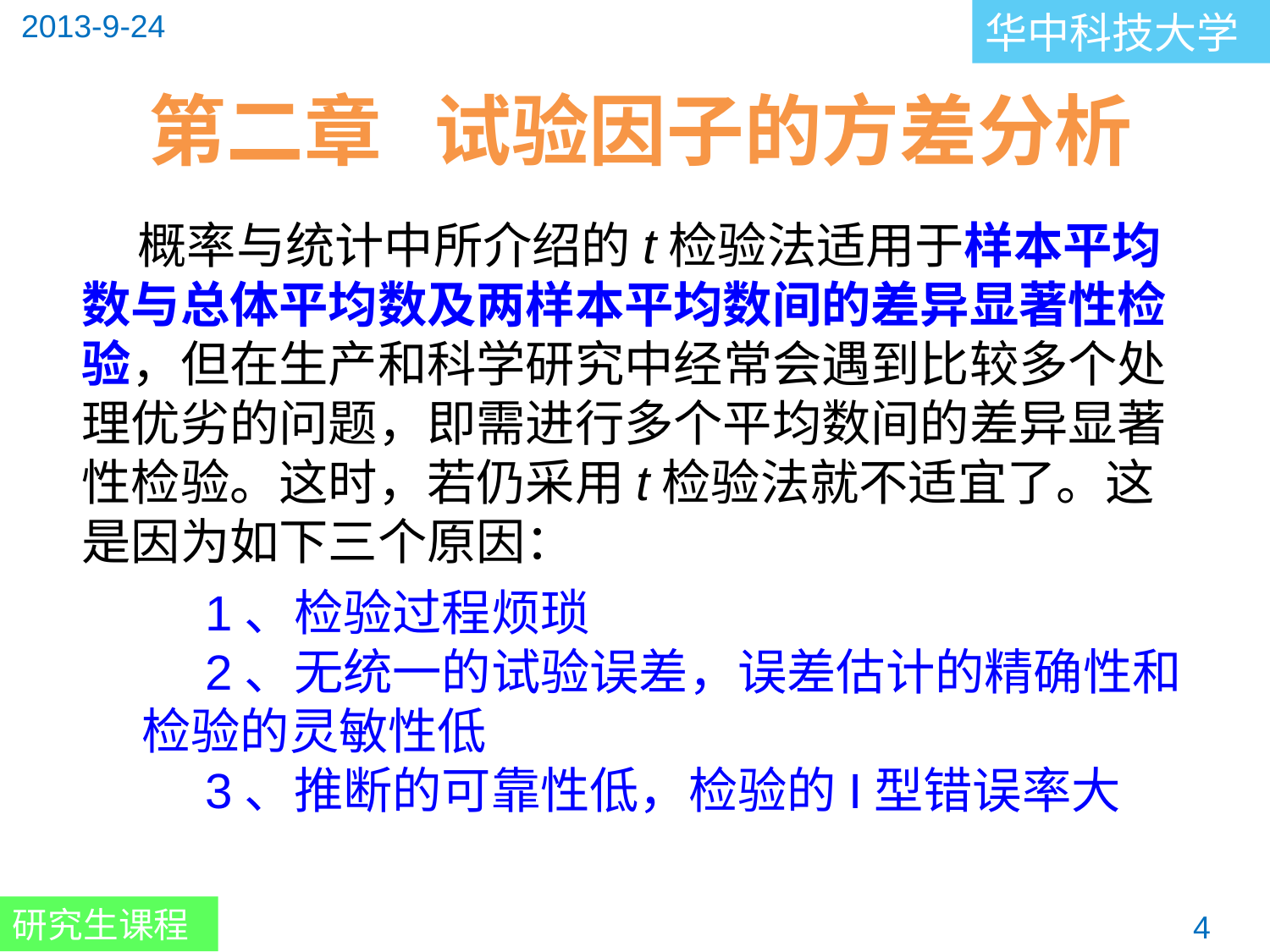

第二章   试验因子的方差分析
    概率与统计中所介绍的t检验法适用于样本平均数与总体平均数及两样本平均数间的差异显著性检验，但在生产和科学研究中经常会遇到比较多个处理优劣的问题，即需进行多个平均数间的差异显著性检验。这时，若仍采用t检验法就不适宜了。这是因为如下三个原因：
1、检验过程烦琐
2、无统一的试验误差，误差估计的精确性和检验的灵敏性低
3、推断的可靠性低，检验的I型错误率大